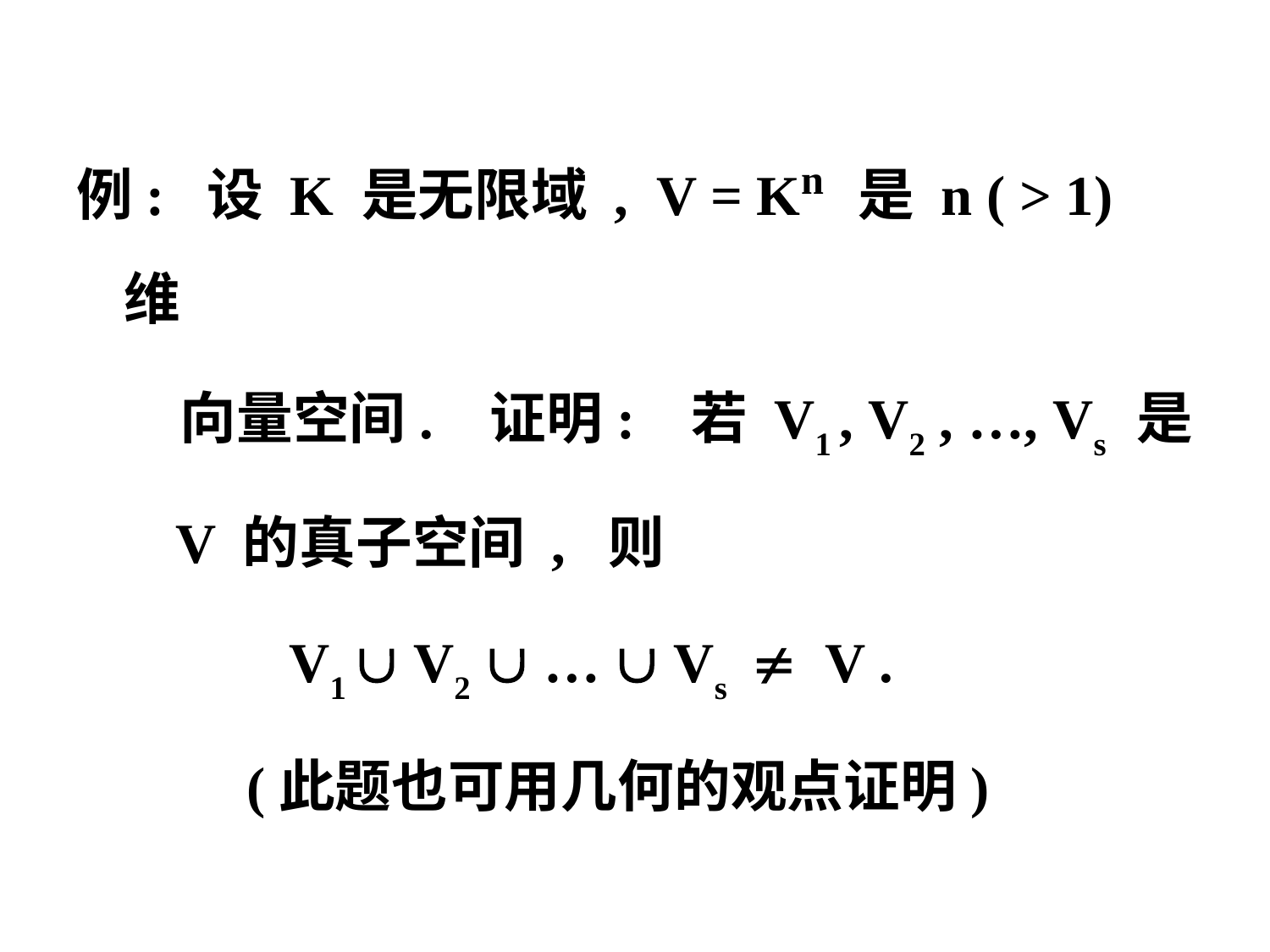

例:  设 K 是无限域 ,  V = Kn 是 n ( > 1) 维
       向量空间.   证明:   若 V1 , V2 , …, Vs  是
       V 的真子空间 ,  则
               V1 ∪ V2 ∪ … ∪ Vs   ≠  V .
            (此题也可用几何的观点证明)